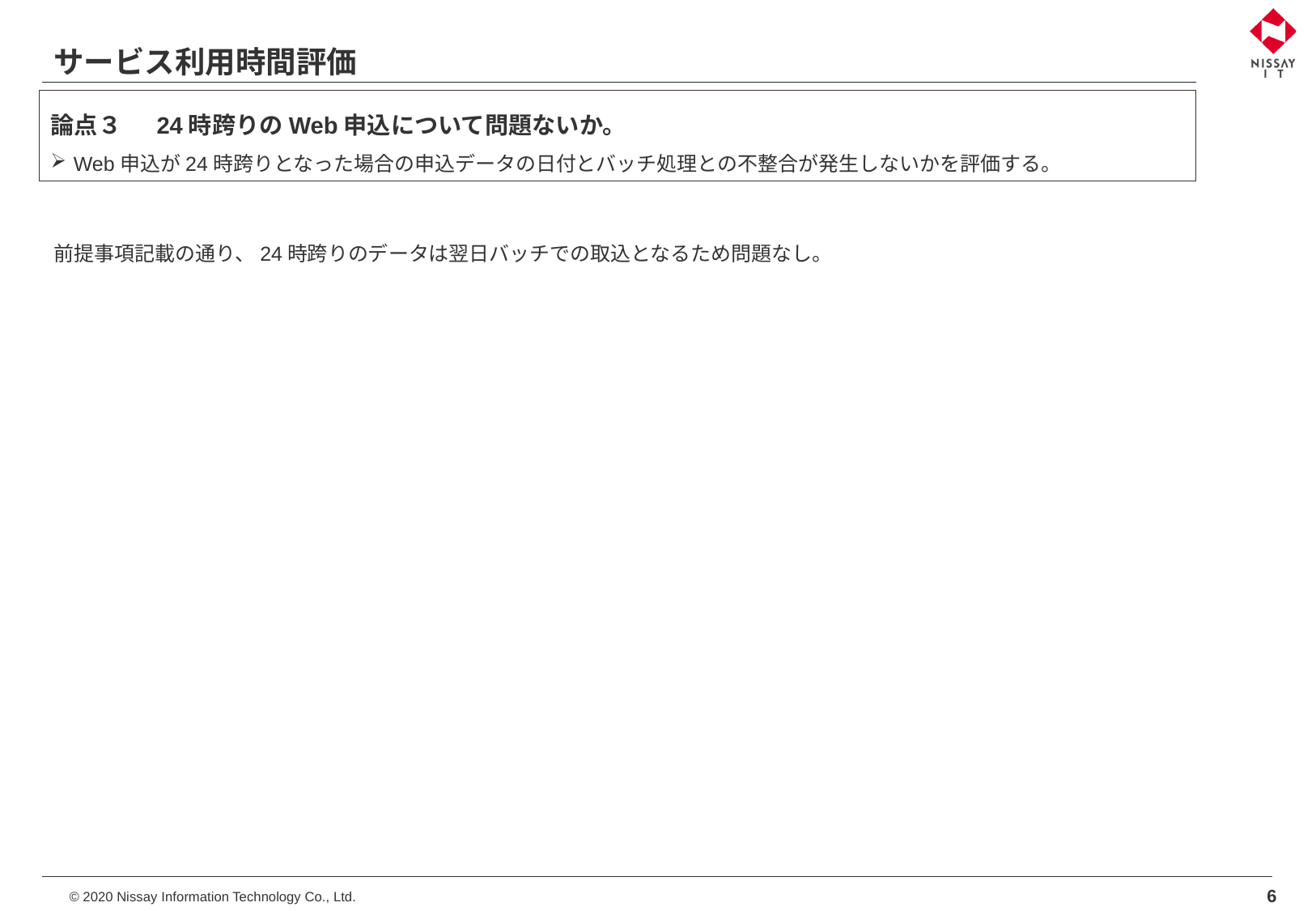

# サービス利用時間評価
論点３　 24時跨りのWeb申込について問題ないか。
Web申込が24時跨りとなった場合の申込データの日付とバッチ処理との不整合が発生しないかを評価する。
前提事項記載の通り、24時跨りのデータは翌日バッチでの取込となるため問題なし。
6